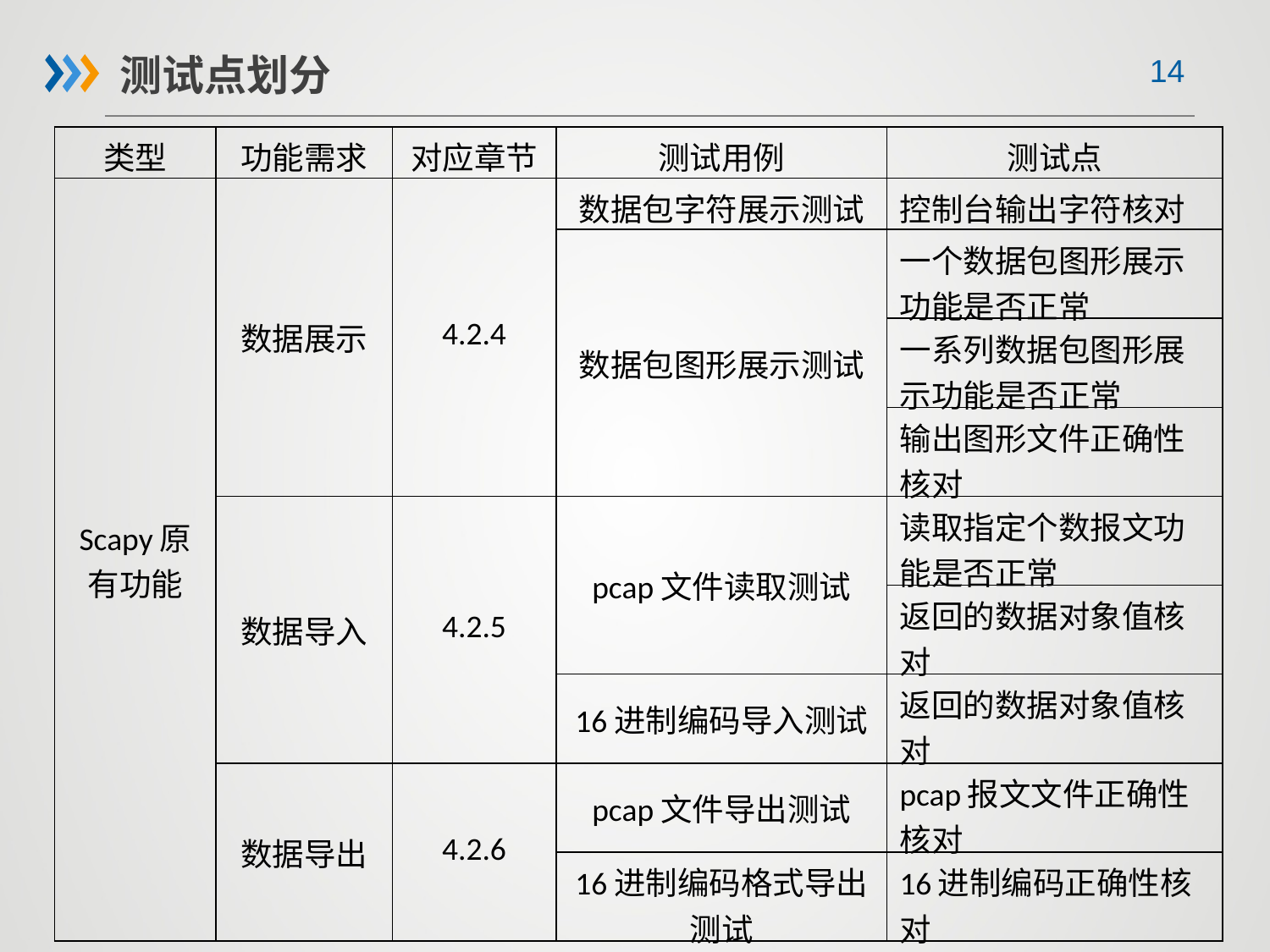

测试点划分
| 类型 | 功能需求 | 对应章节 | 测试用例 | 测试点 |
| --- | --- | --- | --- | --- |
| Scapy原有功能 | 数据展示 | 4.2.4 | 数据包字符展示测试 | 控制台输出字符核对 |
|  |  |  | 数据包图形展示测试 | 一个数据包图形展示功能是否正常 |
|  |  |  |  | 一系列数据包图形展示功能是否正常 |
|  |  |  |  | 输出图形文件正确性核对 |
|  | 数据导入 | 4.2.5 | pcap文件读取测试 | 读取指定个数报文功能是否正常 |
|  |  |  |  | 返回的数据对象值核对 |
|  |  |  | 16进制编码导入测试 | 返回的数据对象值核对 |
|  | 数据导出 | 4.2.6 | pcap文件导出测试 | pcap报文文件正确性核对 |
|  |  |  | 16进制编码格式导出测试 | 16进制编码正确性核对 |